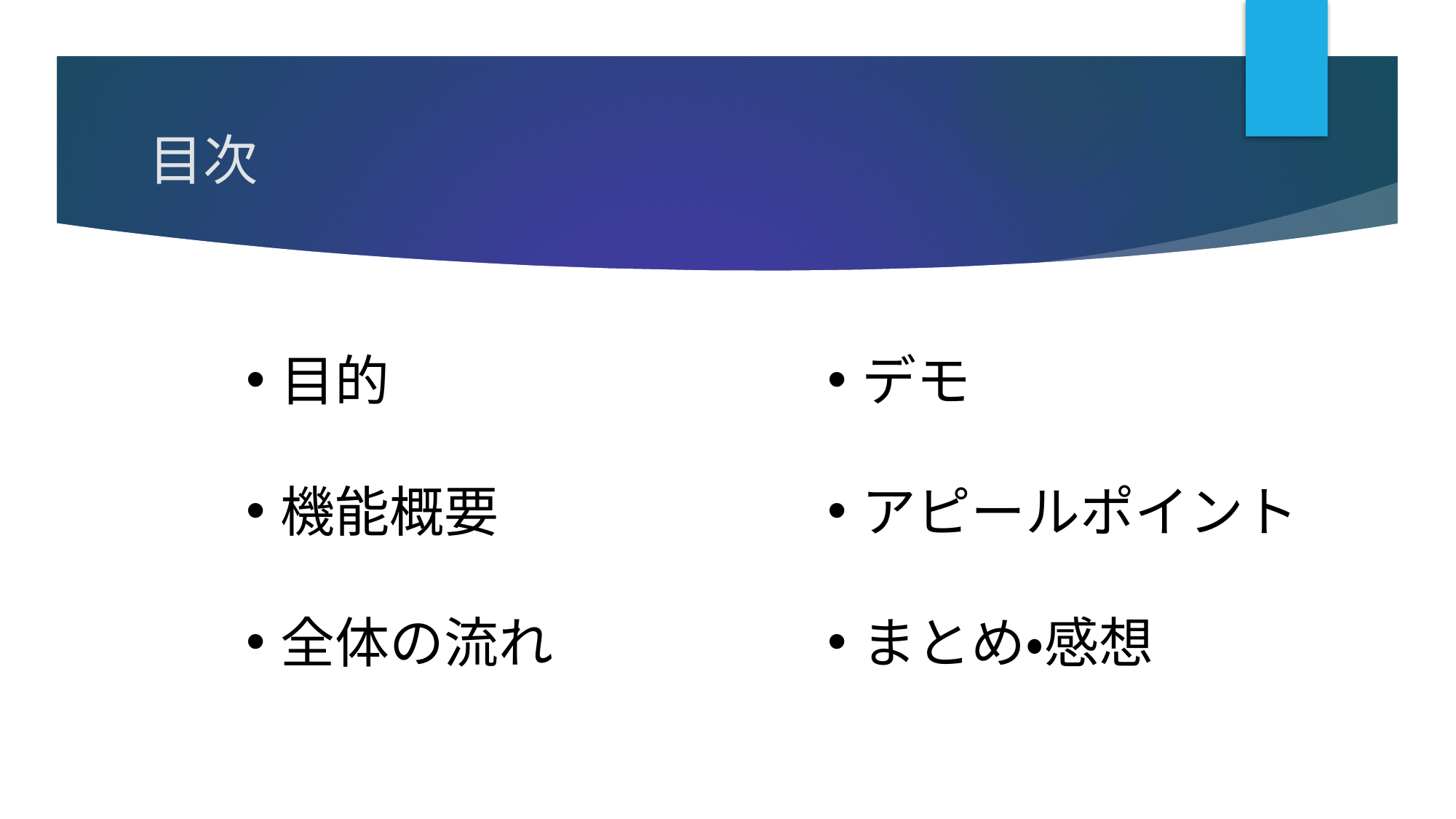

# 目次
目的

機能概要

全体の流れ

デモ

アピールポイント

まとめ・感想